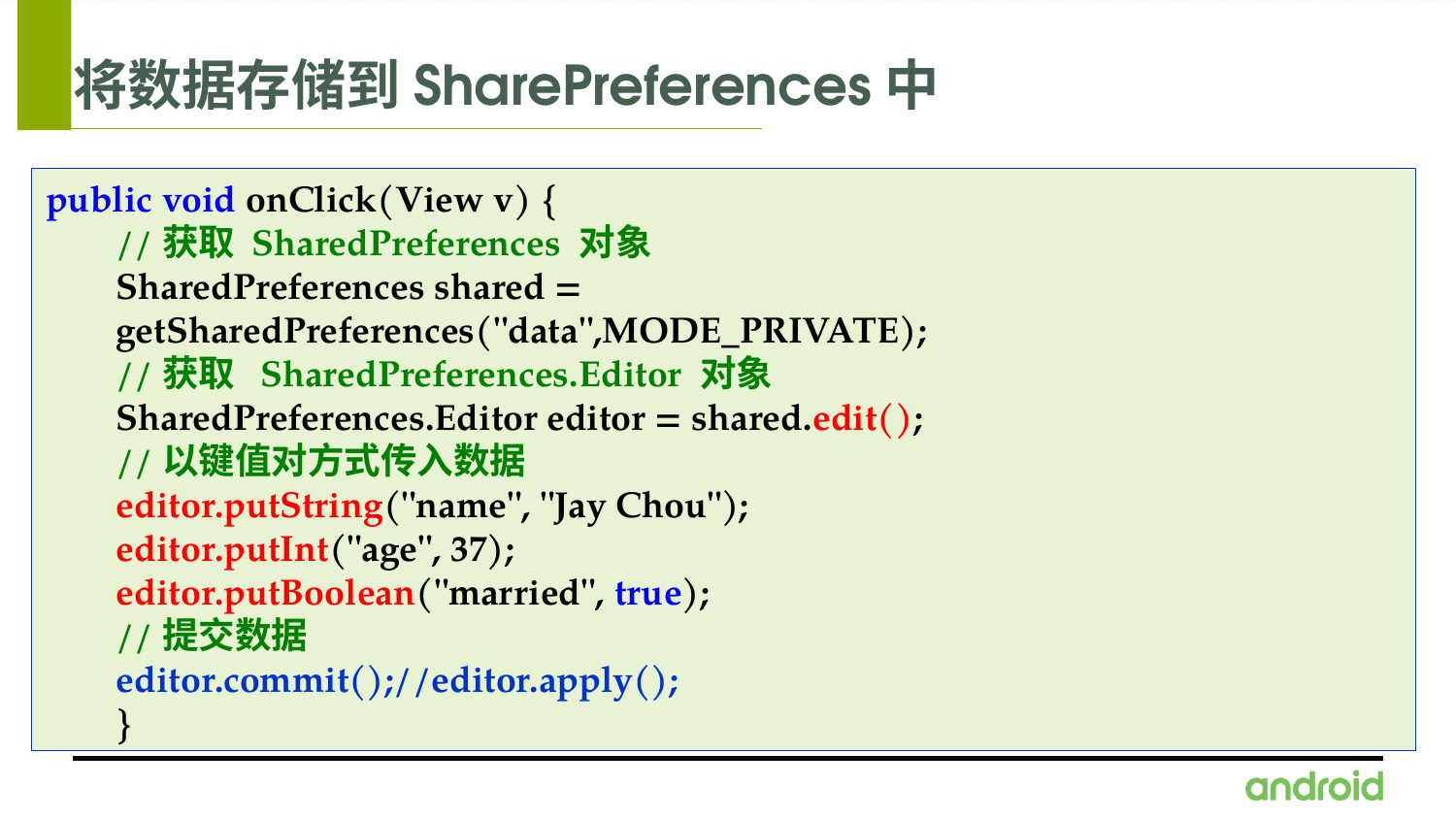

# 将数据存储到SharePreferences中
public void onClick(View v) {
//获取 SharedPreferences 对象
SharedPreferences shared = getSharedPreferences("data",MODE_PRIVATE);
//获取  SharedPreferences.Editor 对象
SharedPreferences.Editor editor = shared.edit();
//以键值对方式传入数据
editor.putString("name", "Jay Chou");
editor.putInt("age", 37);
editor.putBoolean("married", true);
//提交数据
editor.commit();//editor.apply();
}